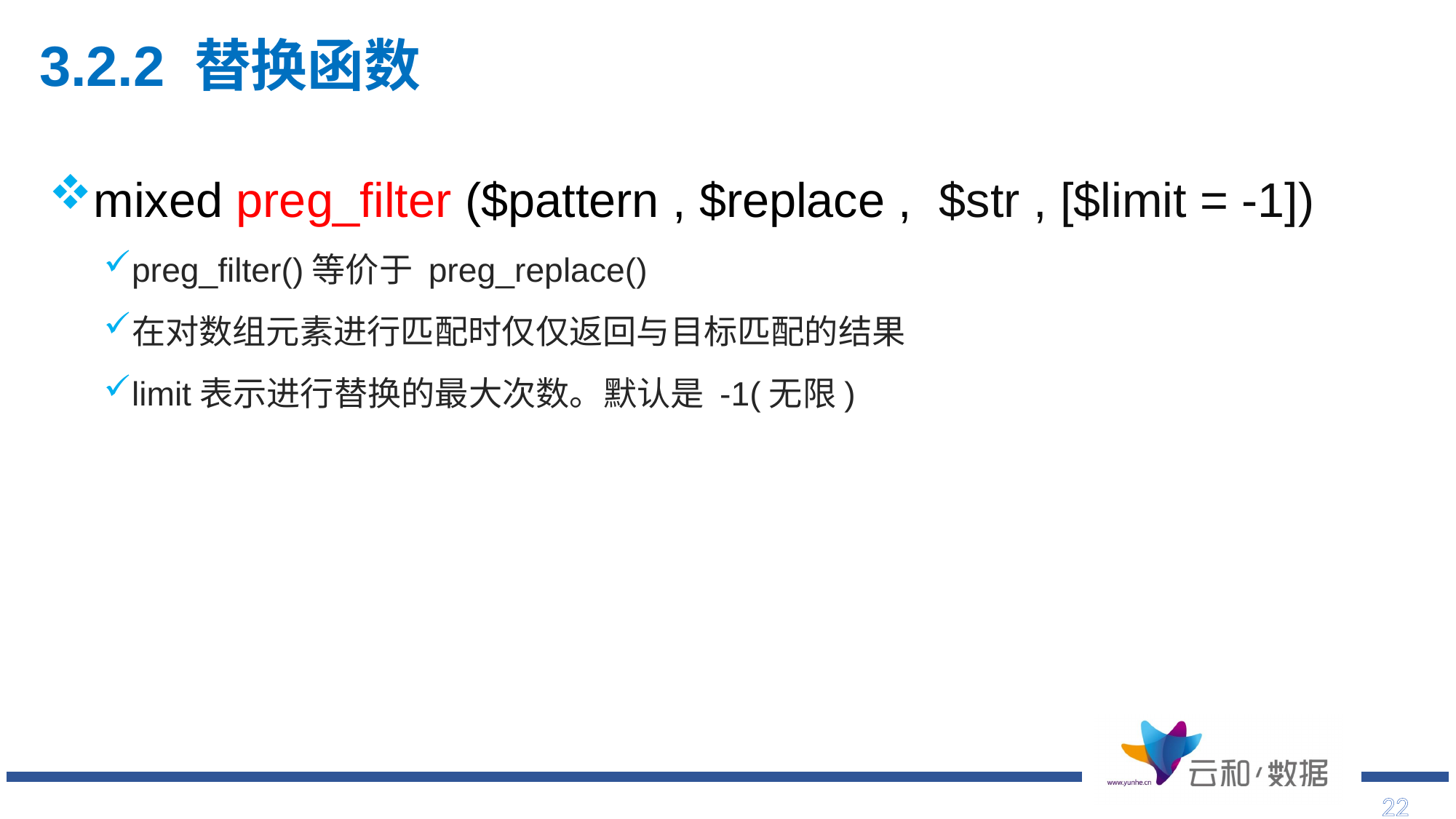

3.2.2 替换函数
# mixed preg_filter ($pattern , $replace ,  $str , [$limit = -1])
preg_filter()等价于 preg_replace()
在对数组元素进行匹配时仅仅返回与目标匹配的结果
limit表示进行替换的最大次数。默认是 -1(无限)